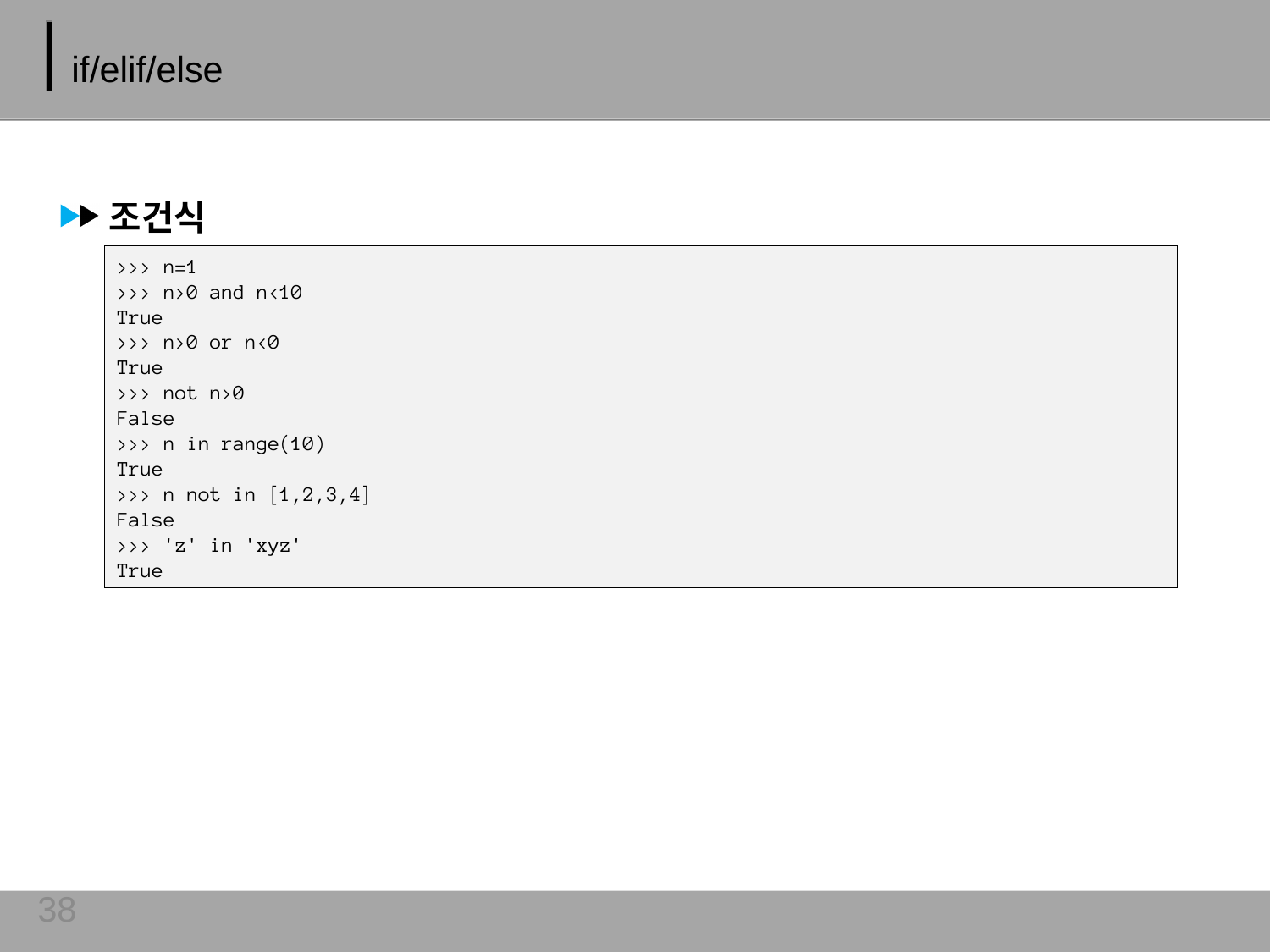

# if/elif/else
조건식
>>> n=1
>>> n>0 and n<10
True
>>> n>0 or n<0
True
>>> not n>0
False
>>> n in range(10)
True
>>> n not in [1,2,3,4]
False
>>> 'z' in 'xyz'
True
38